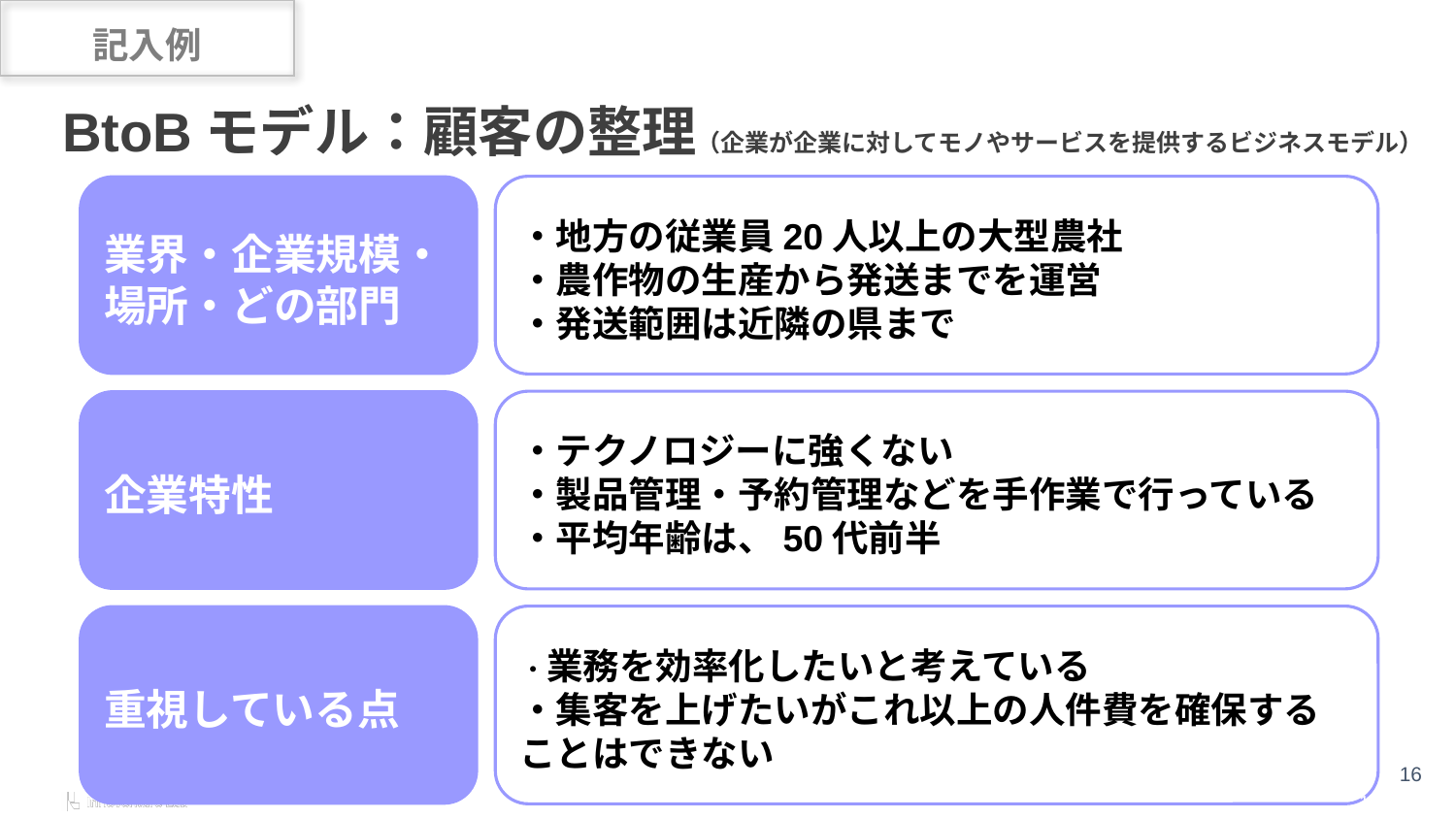

記入例
BtoBモデル：顧客の整理（企業が企業に対してモノやサービスを提供するビジネスモデル）
業界・企業規模・
場所・どの部門
・地方の従業員20人以上の大型農社
・農作物の生産から発送までを運営
・発送範囲は近隣の県まで
・テクノロジーに強くない
・製品管理・予約管理などを手作業で行っている
・平均年齢は、50代前半
企業特性
・業務を効率化したいと考えている
・集客を上げたいがこれ以上の人件費を確保することはできない
重視している点
16